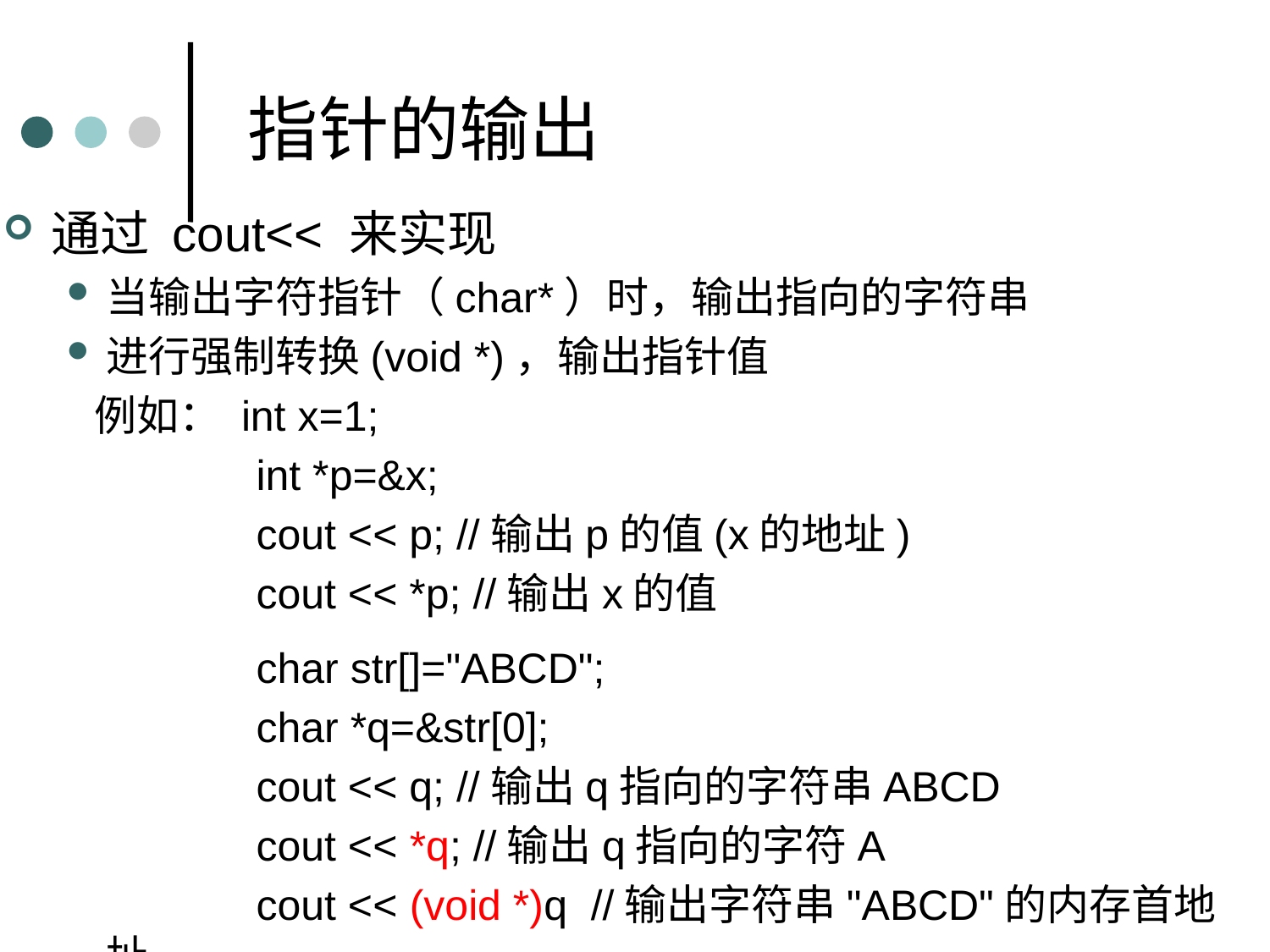

指针的输出
通过 cout<< 来实现
当输出字符指针（char*）时，输出指向的字符串
进行强制转换(void *)，输出指针值
          例如： int x=1;
                int *p=&x;
                cout << p; //输出p的值(x的地址)
                cout << *p; //输出x的值
                char str[]="ABCD";
                char *q=&str[0];
                cout << q; //输出q指向的字符串ABCD
                cout << *q; //输出q指向的字符A
                cout << (void *)q  //输出字符串"ABCD"的内存首地址